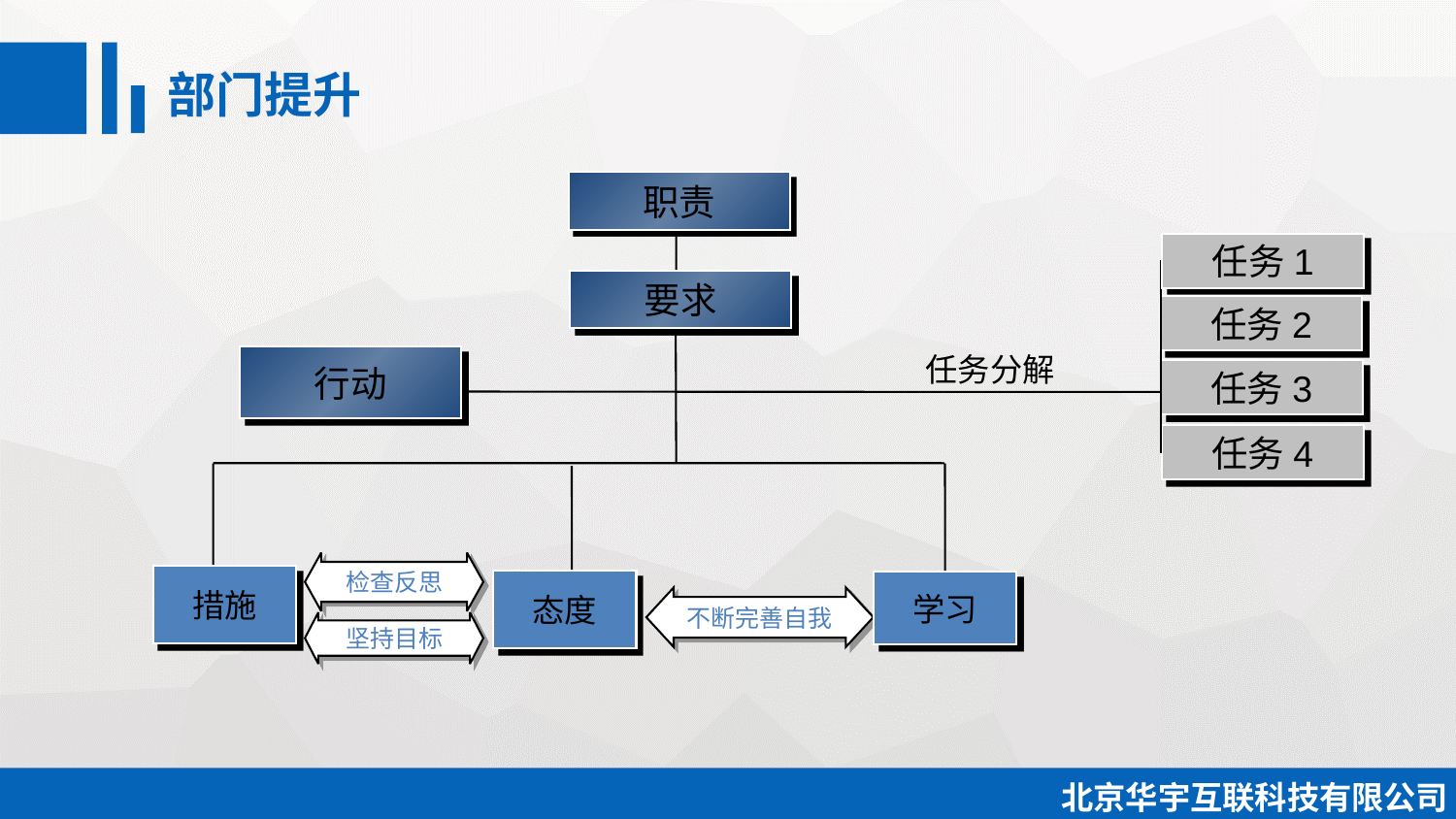

部门提升
职责
任务1

要求
任务2

任务分解
行动
任务3

任务4

检查反思
措施
态度
学习
不断完善自我
坚持目标

北京华宇互联科技有限公司